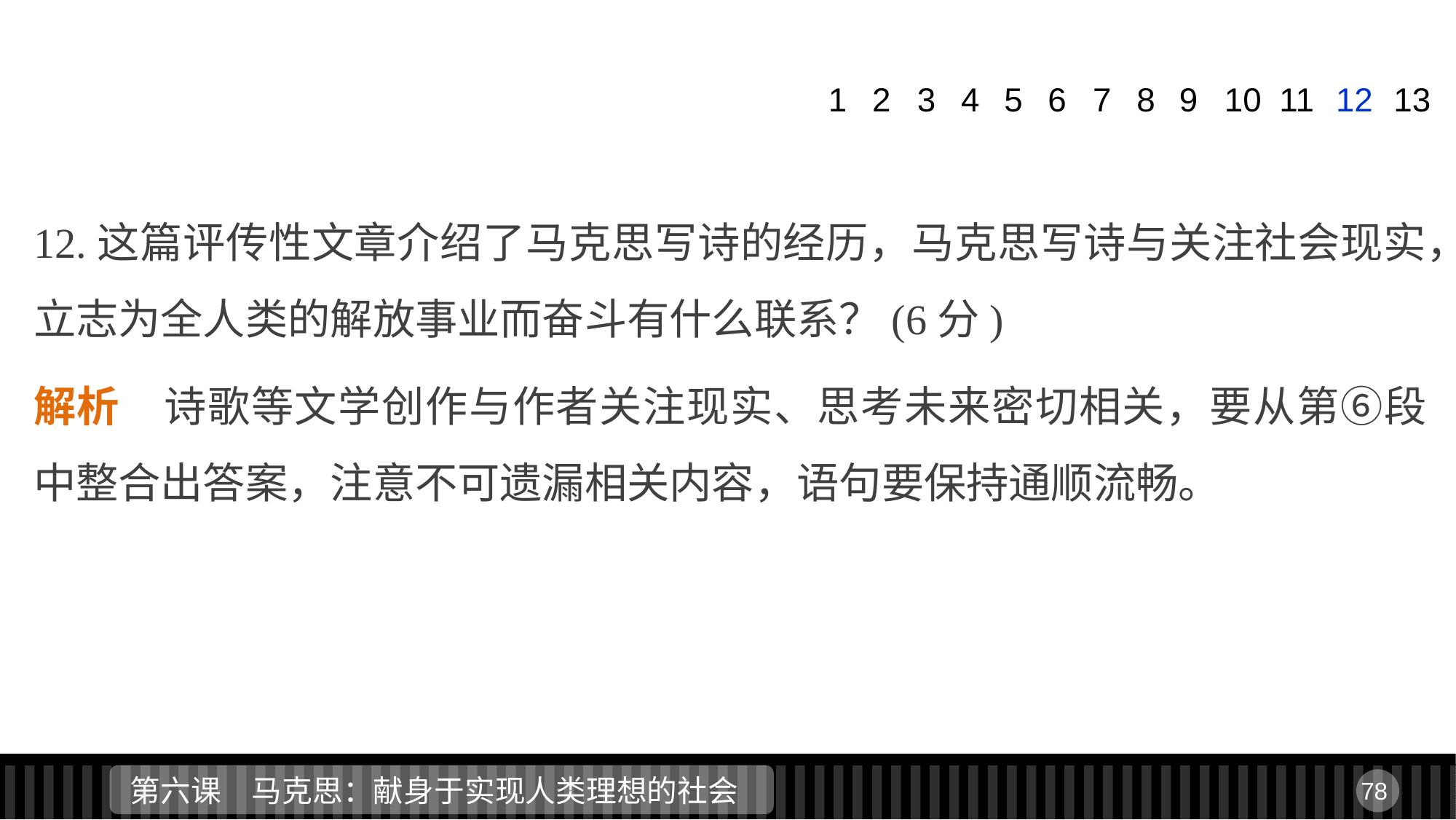

1
2
3
4
5
6
7
8
9
11
12
13
10
12.这篇评传性文章介绍了马克思写诗的经历，马克思写诗与关注社会现实，立志为全人类的解放事业而奋斗有什么联系？(6分)
解析　诗歌等文学创作与作者关注现实、思考未来密切相关，要从第⑥段中整合出答案，注意不可遗漏相关内容，语句要保持通顺流畅。